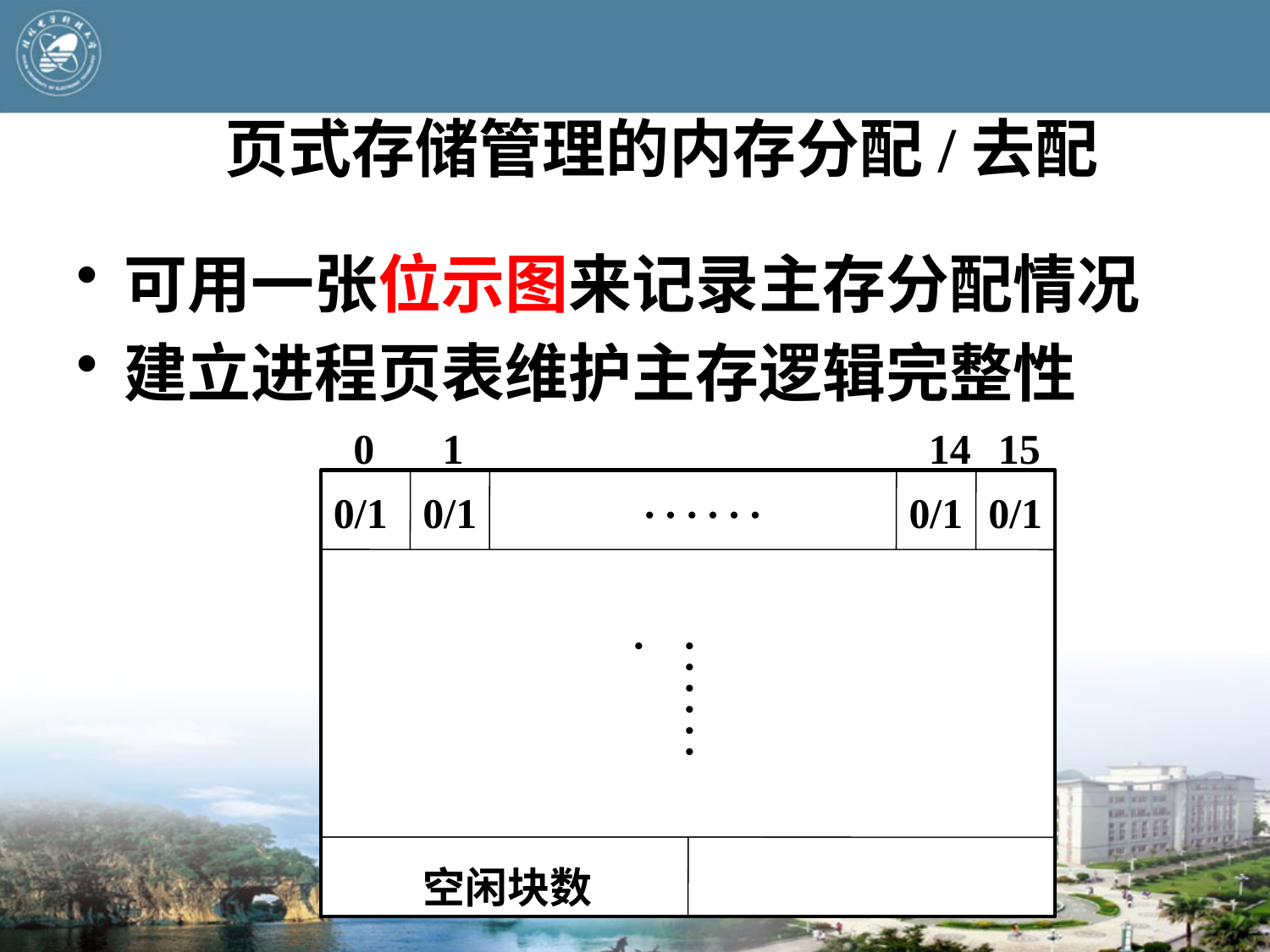

# 页式存储管理的内存分配/去配
可用一张位示图来记录主存分配情况
建立进程页表维护主存逻辑完整性
0
1
14
15

. . . . . .
0/1
0/1
0/1
0/1
. . . . . . .
空闲块数